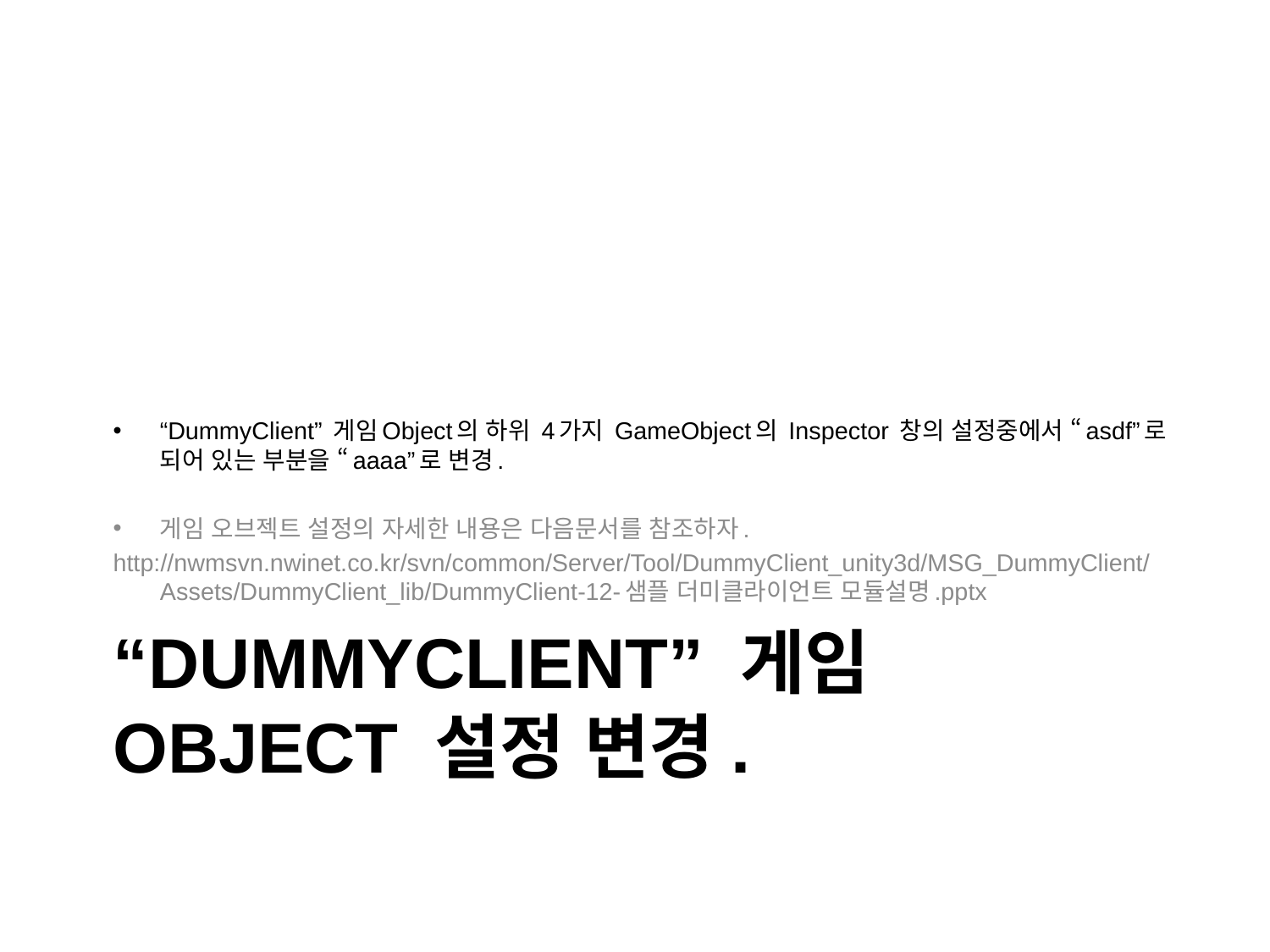

“DummyClient” 게임Object의 하위 4가지 GameObject의 Inspector 창의 설정중에서 “asdf”로 되어 있는 부분을 “aaaa”로 변경.

게임 오브젝트 설정의 자세한 내용은 다음문서를 참조하자.
http://nwmsvn.nwinet.co.kr/svn/common/Server/Tool/DummyClient_unity3d/MSG_DummyClient/Assets/DummyClient_lib/DummyClient-12-샘플 더미클라이언트 모듈설명.pptx
# “DummyClient” 게임Object 설정 변경.